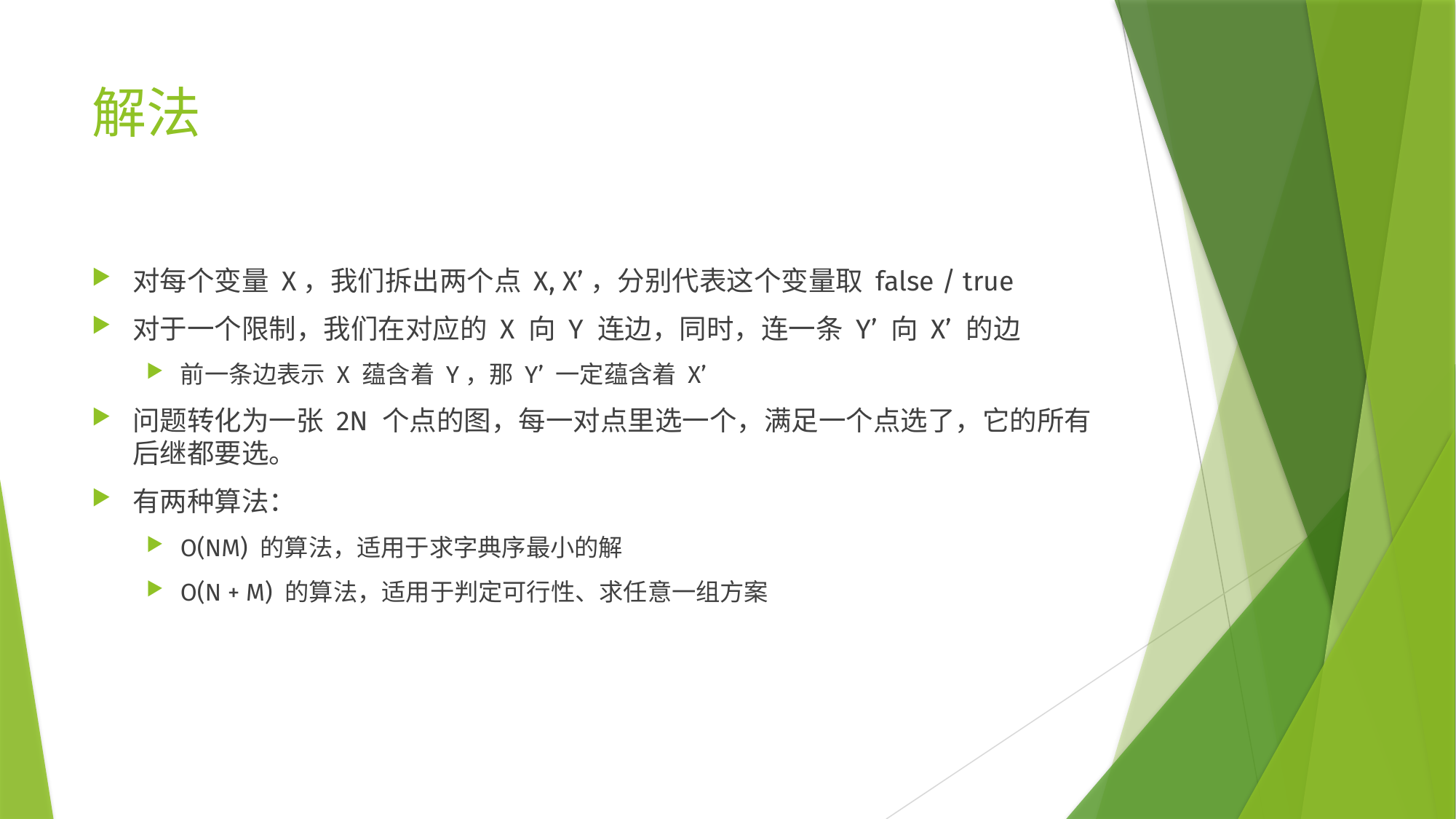

# 解法
对每个变量 X，我们拆出两个点 X, X’，分别代表这个变量取 false / true
对于一个限制，我们在对应的 X 向 Y 连边，同时，连一条 Y’ 向 X’ 的边
前一条边表示 X 蕴含着 Y，那 Y’ 一定蕴含着 X’
问题转化为一张 2N 个点的图，每一对点里选一个，满足一个点选了，它的所有后继都要选。
有两种算法：
O(NM) 的算法，适用于求字典序最小的解
O(N + M) 的算法，适用于判定可行性、求任意一组方案